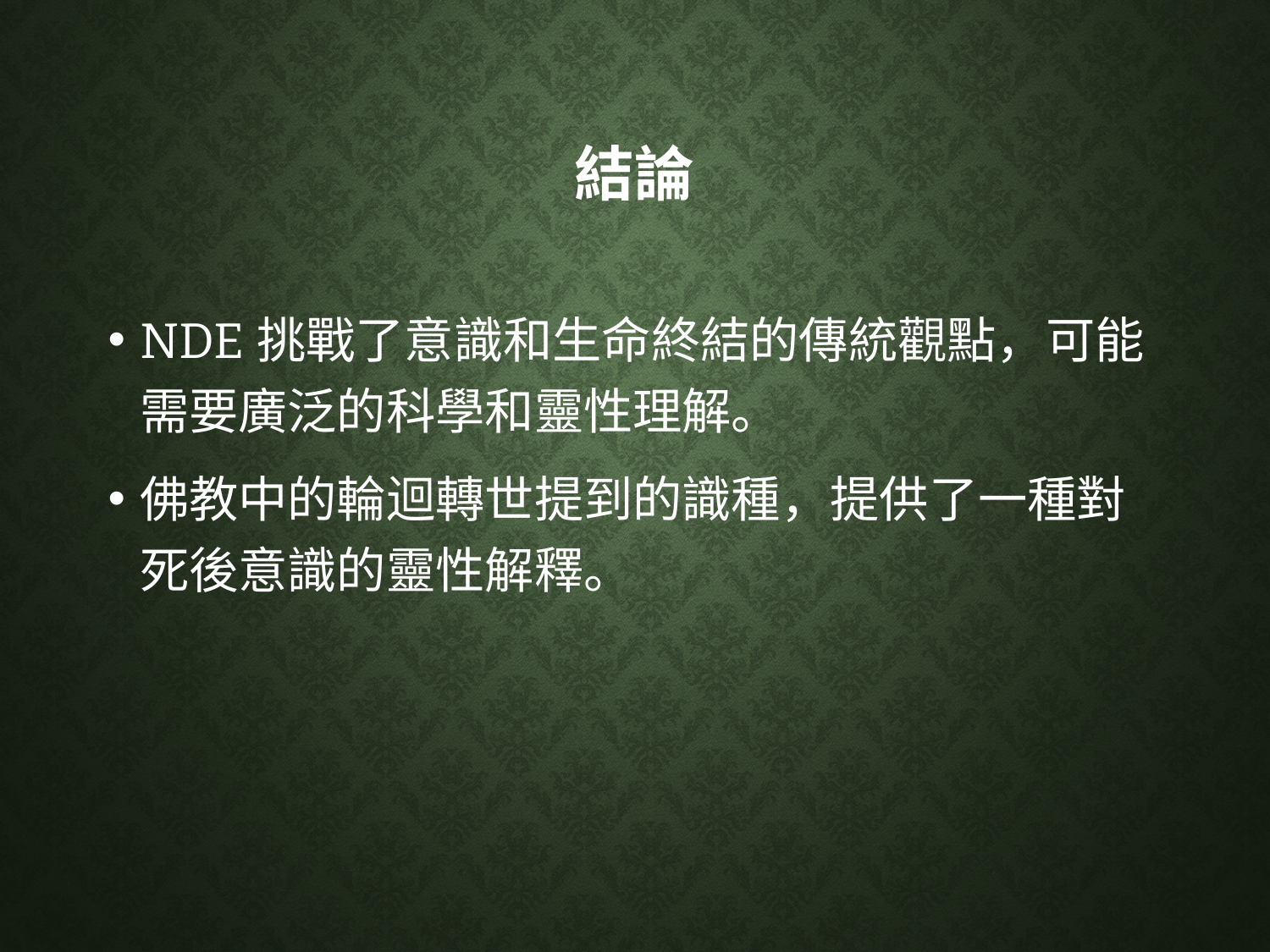

# 結論
NDE挑戰了意識和生命終結的傳統觀點，可能需要廣泛的科學和靈性理解。
佛教中的輪迴轉世提到的識種，提供了一種對死後意識的靈性解釋。